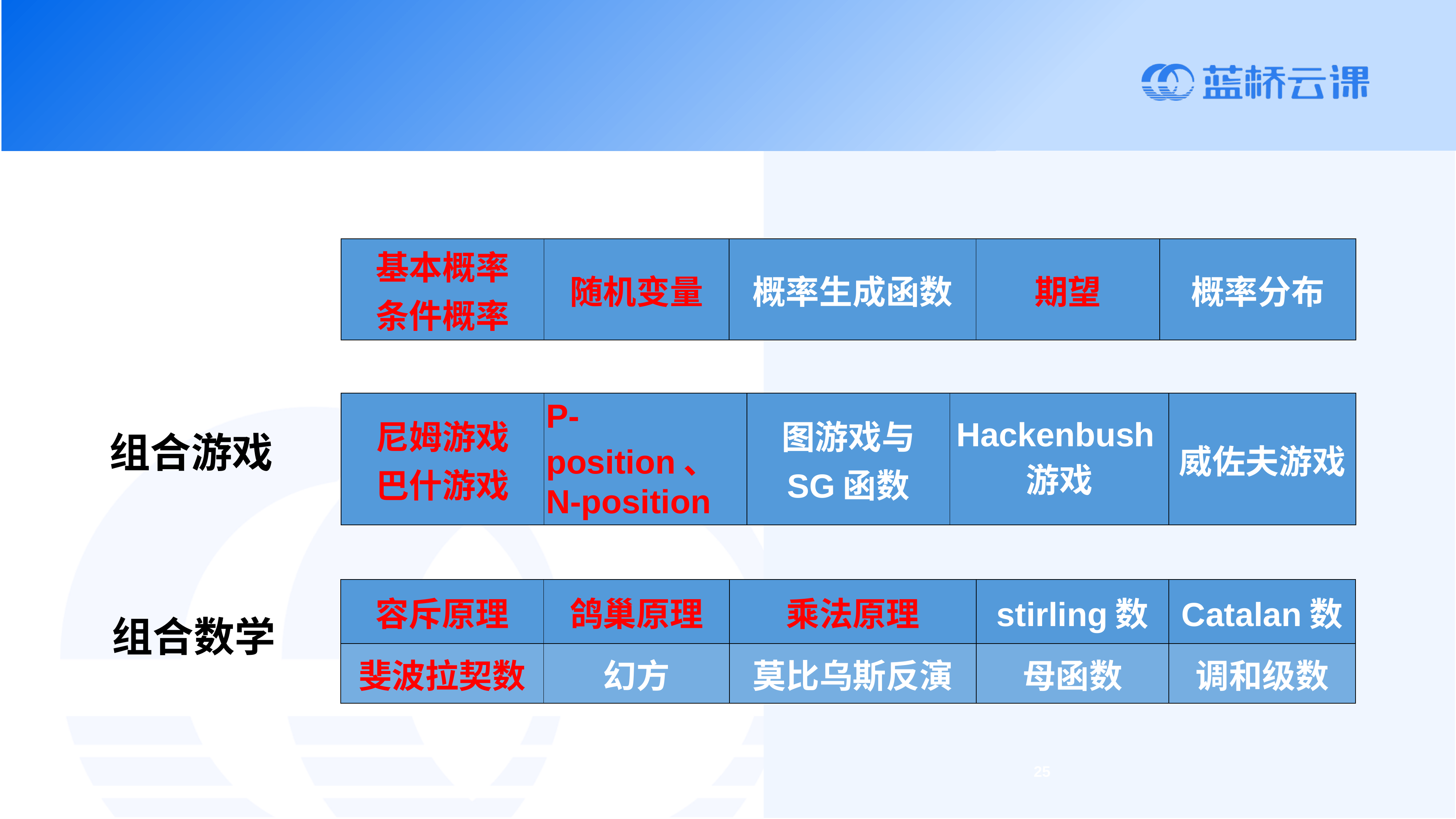

| 基本概率 条件概率 | 随机变量 | 概率生成函数 | 期望 | 概率分布 |
| --- | --- | --- | --- | --- |
概        率
| 尼姆游戏 巴什游戏 | P-position、N-position | 图游戏与 SG函数 | Hackenbush游戏 | 威佐夫游戏 |
| --- | --- | --- | --- | --- |
组合游戏
| 容斥原理 | 鸽巢原理 | 乘法原理 | stirling数 | Catalan数 |
| --- | --- | --- | --- | --- |
| 斐波拉契数 | 幻方 | 莫比乌斯反演 | 母函数 | 调和级数 |
组合数学
25